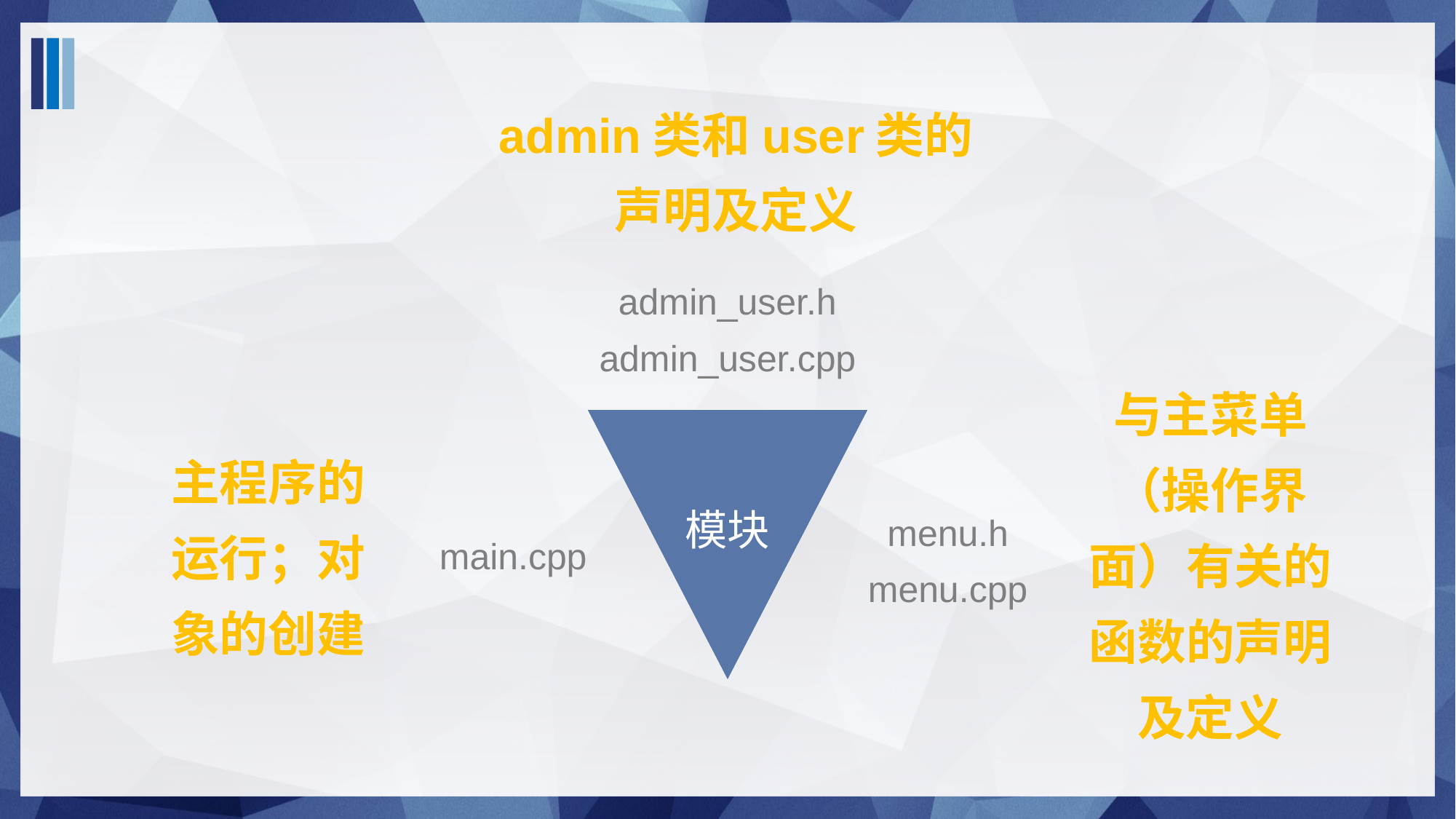

admin类和user类的声明及定义
admin_user.h
admin_user.cpp
与主菜单（操作界面）有关的函数的声明及定义
模块
主程序的运行；对象的创建
menu.h
menu.cpp
main.cpp